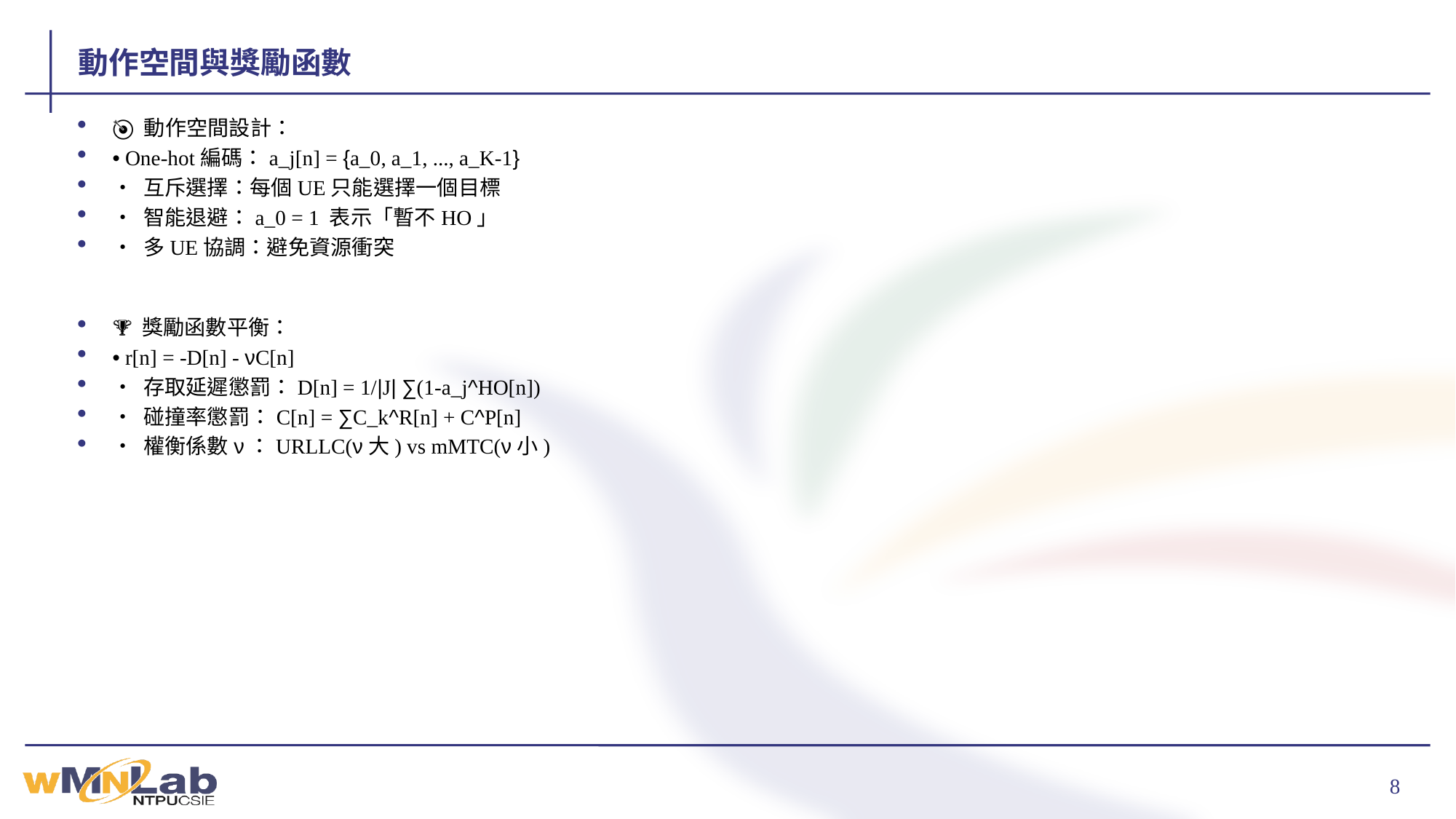

# 動作空間與獎勵函數
🎯 動作空間設計：
• One-hot編碼：a_j[n] = {a_0, a_1, ..., a_K-1}
• 互斥選擇：每個UE只能選擇一個目標
• 智能退避：a_0 = 1 表示「暫不HO」
• 多UE協調：避免資源衝突

🏆 獎勵函數平衡：
• r[n] = -D[n] - νC[n]
• 存取延遲懲罰：D[n] = 1/|J| ∑(1-a_j^HO[n])
• 碰撞率懲罰：C[n] = ∑C_k^R[n] + C^P[n]
• 權衡係數ν：URLLC(ν大) vs mMTC(ν小)